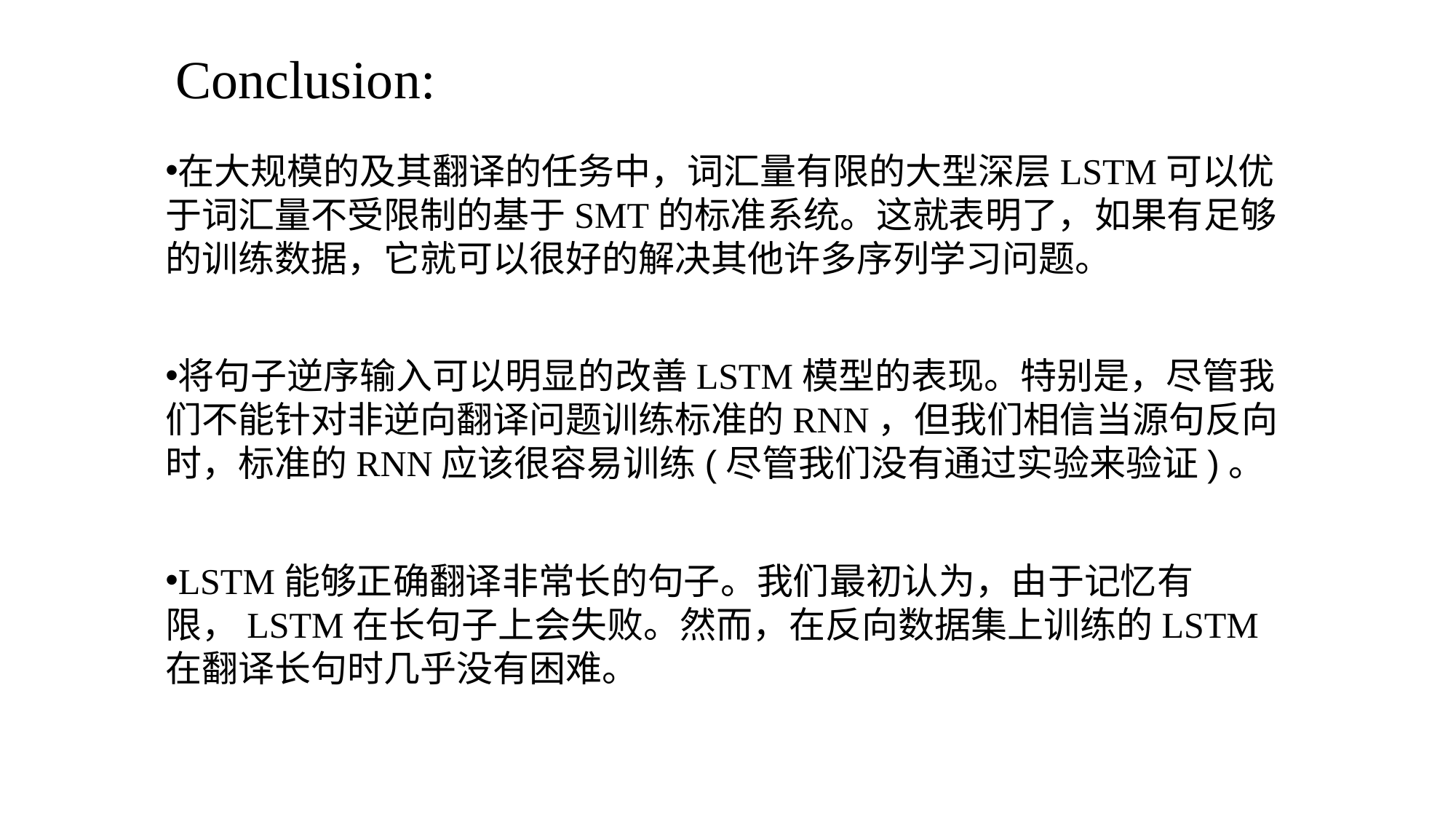

# Conclusion:
在大规模的及其翻译的任务中，词汇量有限的大型深层LSTM可以优于词汇量不受限制的基于SMT的标准系统。这就表明了，如果有足够的训练数据，它就可以很好的解决其他许多序列学习问题。

将句子逆序输入可以明显的改善LSTM模型的表现。特别是，尽管我们不能针对非逆向翻译问题训练标准的RNN，但我们相信当源句反向时，标准的RNN应该很容易训练(尽管我们没有通过实验来验证)。

LSTM能够正确翻译非常长的句子。我们最初认为，由于记忆有限，LSTM在长句子上会失败。然而，在反向数据集上训练的LSTM在翻译长句时几乎没有困难。